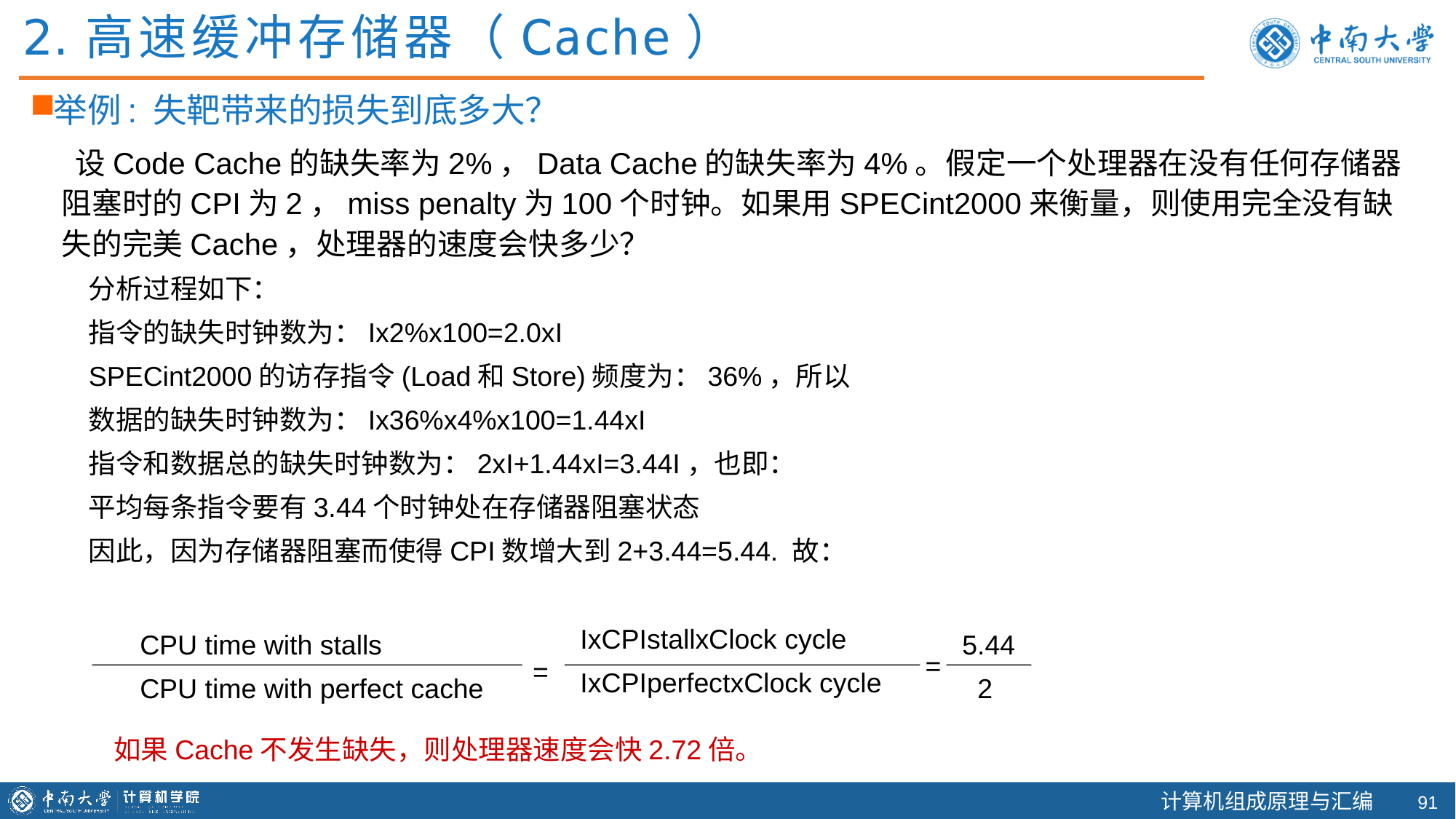

2.高速缓冲存储器（Cache）

举例: 失靶带来的损失到底多大？
     设Code Cache的缺失率为2%，Data Cache的缺失率为4%。假定一个处理器在没有任何存储器阻塞时的CPI为2，miss penalty为100个时钟。如果用SPECint2000来衡量，则使用完全没有缺失的完美Cache，处理器的速度会快多少？
分析过程如下：
指令的缺失时钟数为：Ix2%x100=2.0xI
SPECint2000的访存指令(Load和Store)频度为：36%，所以
数据的缺失时钟数为：Ix36%x4%x100=1.44xI
指令和数据总的缺失时钟数为：2xI+1.44xI=3.44I，也即：
平均每条指令要有3.44个时钟处在存储器阻塞状态
因此，因为存储器阻塞而使得CPI数增大到2+3.44=5.44. 故：

IxCPIstallxClock cycle
IxCPIperfectxClock cycle
CPU time with stalls
CPU time with perfect cache
5.44
2
=
=

如果Cache不发生缺失，则处理器速度会快2.72倍。
91